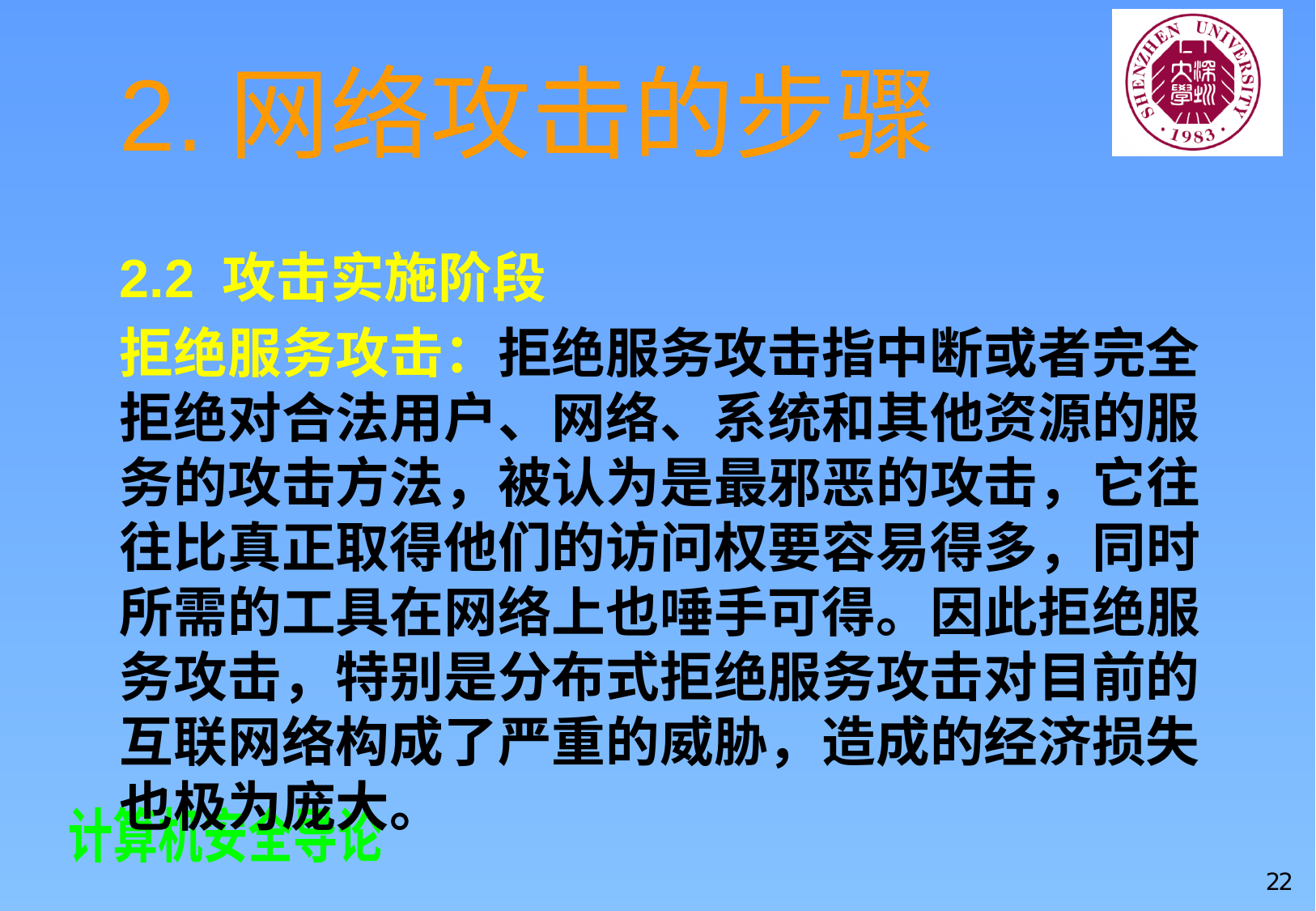

# 2.网络攻击的步骤
2.2 攻击实施阶段
拒绝服务攻击：拒绝服务攻击指中断或者完全拒绝对合法用户、网络、系统和其他资源的服务的攻击方法，被认为是最邪恶的攻击，它往往比真正取得他们的访问权要容易得多，同时所需的工具在网络上也唾手可得。因此拒绝服务攻击，特别是分布式拒绝服务攻击对目前的互联网络构成了严重的威胁，造成的经济损失也极为庞大。

22